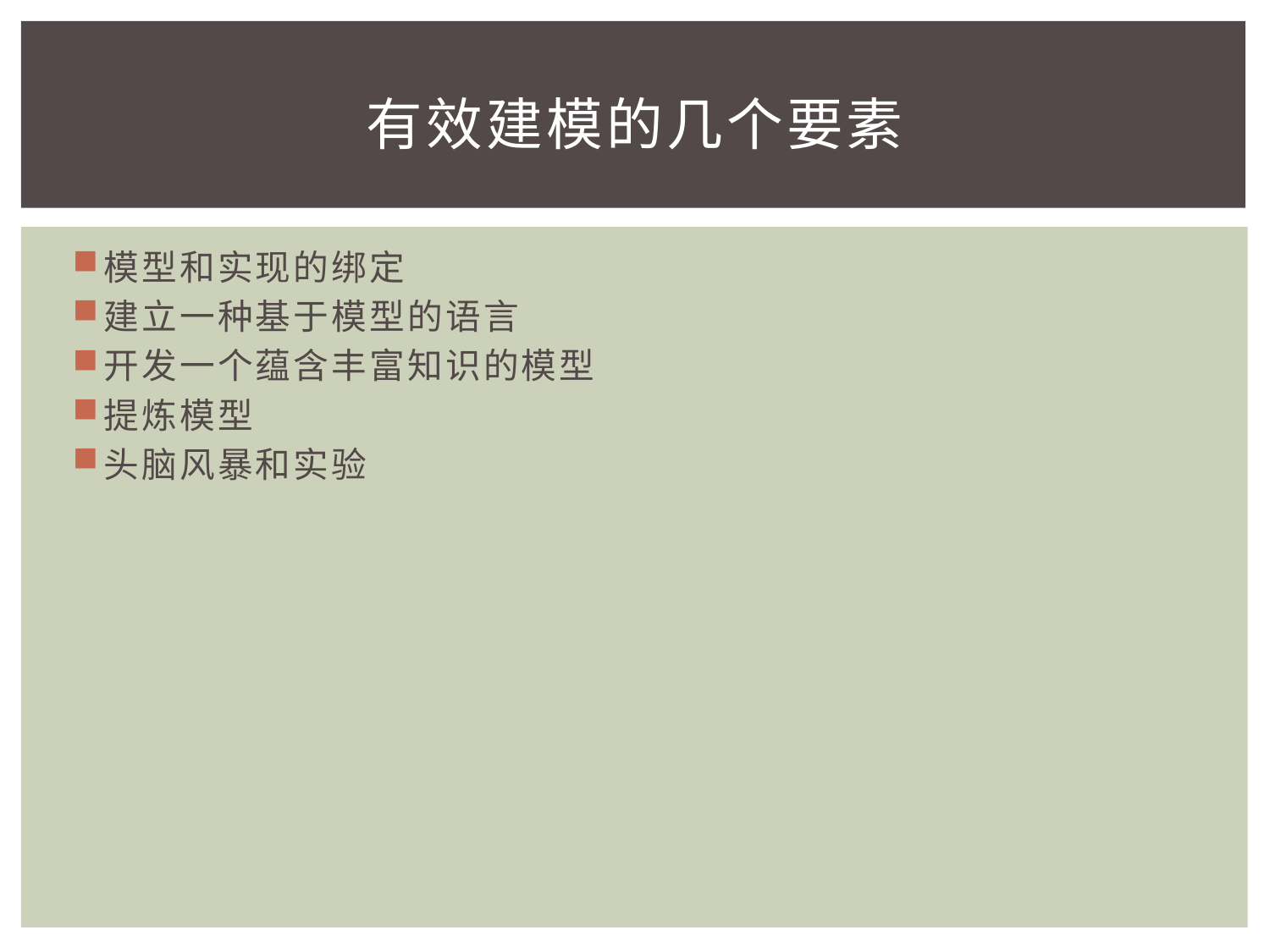

# 有效建模的几个要素
模型和实现的绑定
建立一种基于模型的语言
开发一个蕴含丰富知识的模型
提炼模型
头脑风暴和实验